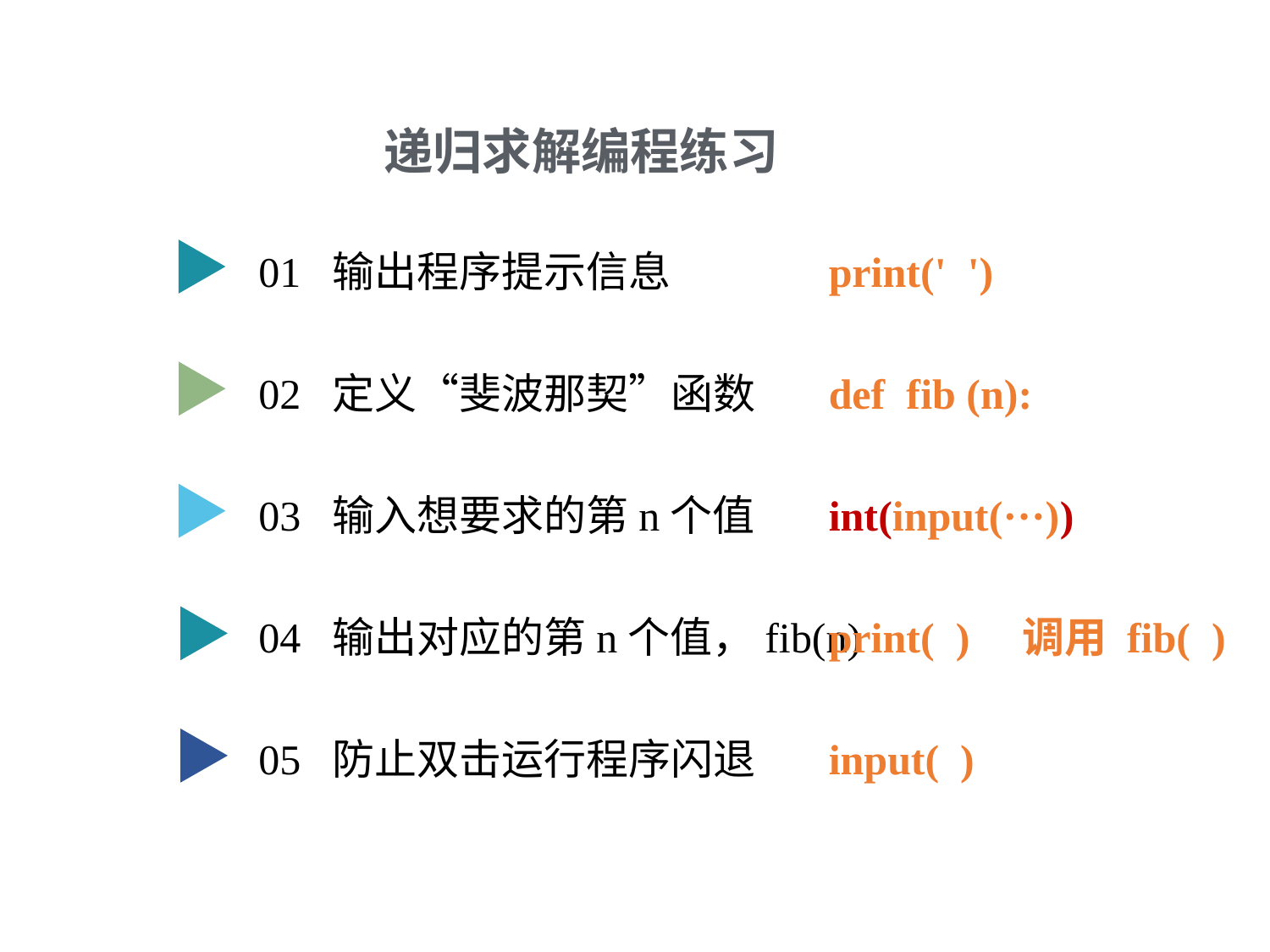

递归求解编程练习
01  输出程序提示信息
print('  ')

02  定义“斐波那契”函数
def  fib (n):

03  输入想要求的第n个值
int(input(···))

04  输出对应的第n个值，fib(n)
print(  )    调用 fib(  )

05  防止双击运行程序闪退
input(  )